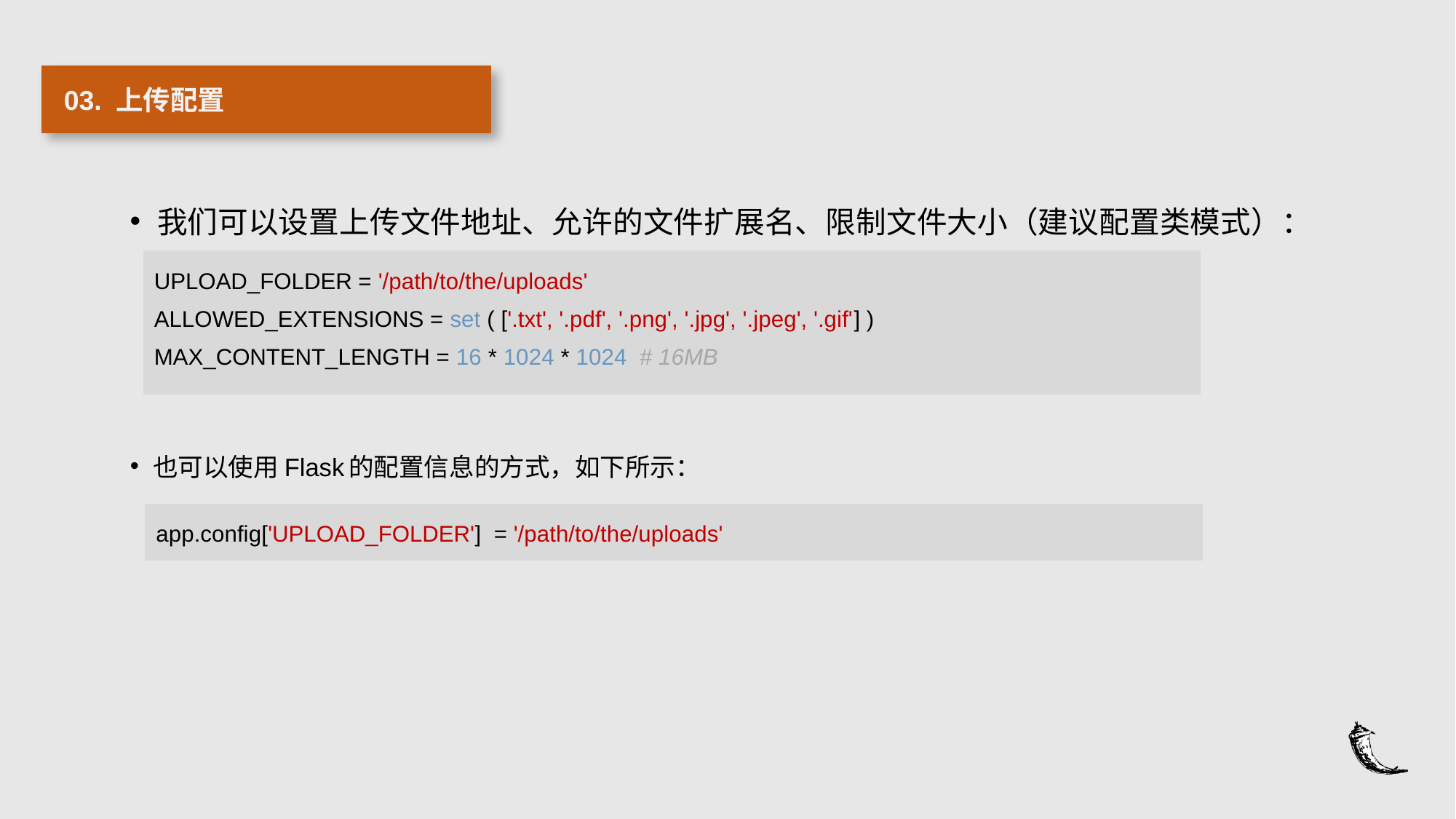

03. 上传配置
我们可以设置上传文件地址、允许的文件扩展名、限制文件大小（建议配置类模式）：
| UPLOAD\_FOLDER = '/path/to/the/uploads' ALLOWED\_EXTENSIONS = set ( ['.txt', '.pdf', '.png', '.jpg', '.jpeg', '.gif'] ) MAX\_CONTENT\_LENGTH = 16 \* 1024 \* 1024 # 16MB |
| --- |
也可以使用Flask的配置信息的方式，如下所示：
| app.config['UPLOAD\_FOLDER'] = '/path/to/the/uploads' |
| --- |